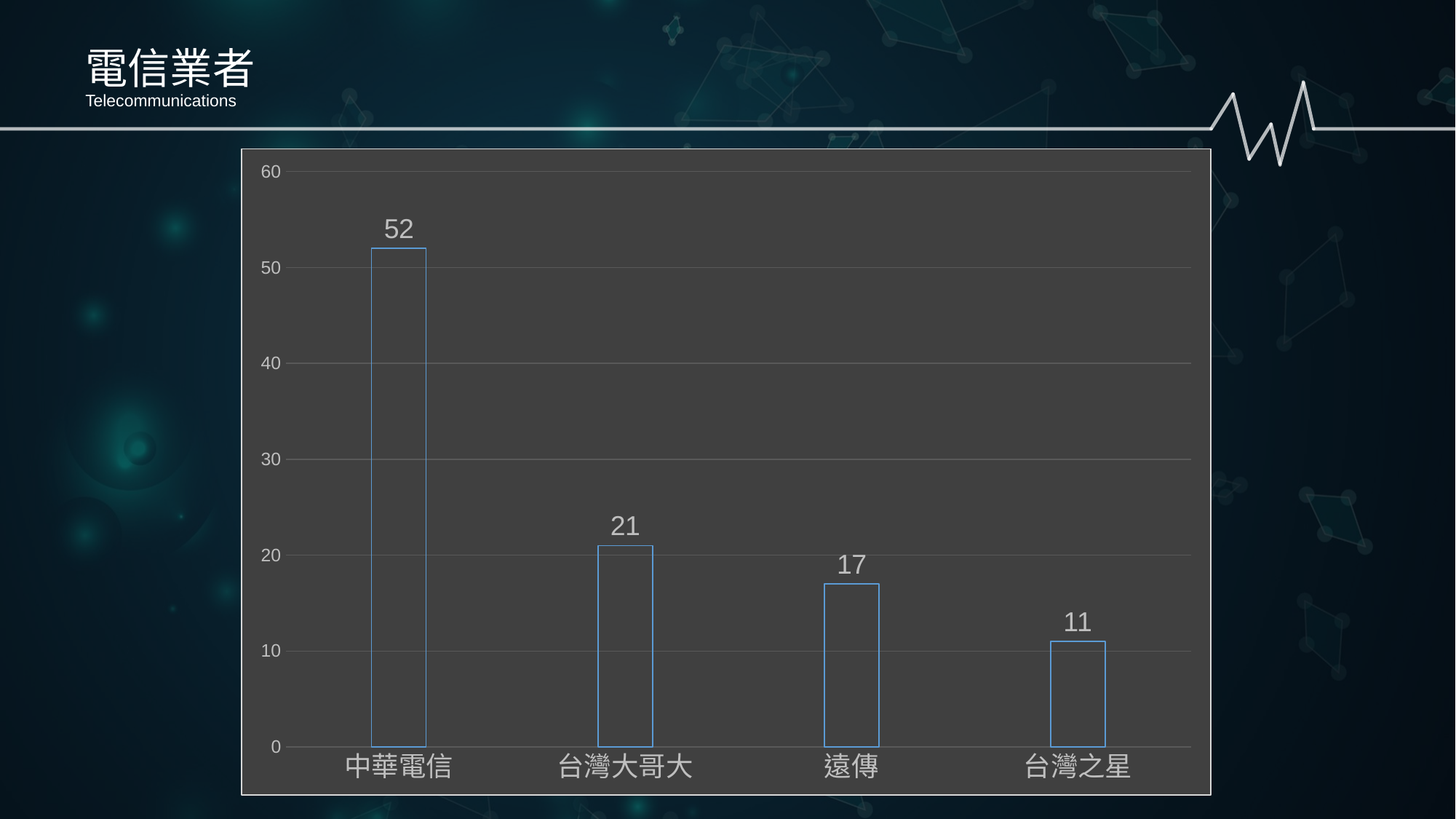

電信業者
Telecommunications

### Chart

| Category | 數列 1 |
|---|---|
| 中華電信 | 52.0 |
| 台灣大哥大 | 21.0 |
| 遠傳 | 17.0 |
| 台灣之星 | 11.0 |